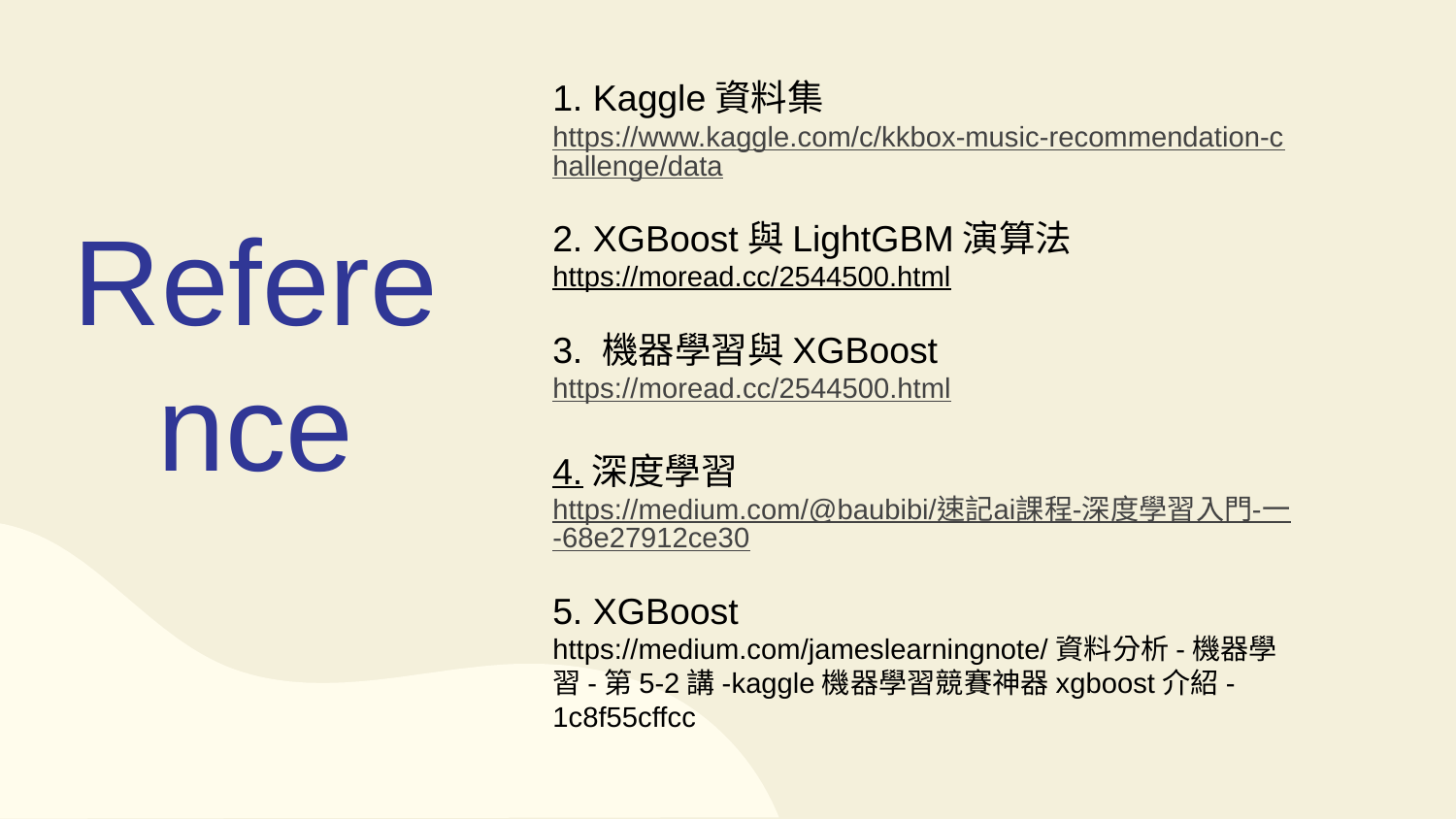

1. Kaggle資料集
https://www.kaggle.com/c/kkbox-music-recommendation-challenge/data

2. XGBoost與LightGBM演算法
https://moread.cc/2544500.html

3. 機器學習與XGBoost
https://moread.cc/2544500.html

4.深度學習
https://medium.com/@baubibi/速記ai課程-深度學習入門-一-68e27912ce30

5. XGBoost
https://medium.com/jameslearningnote/資料分析-機器學習-第5-2講-kaggle機器學習競賽神器xgboost介紹-1c8f55cffcc

# Reference